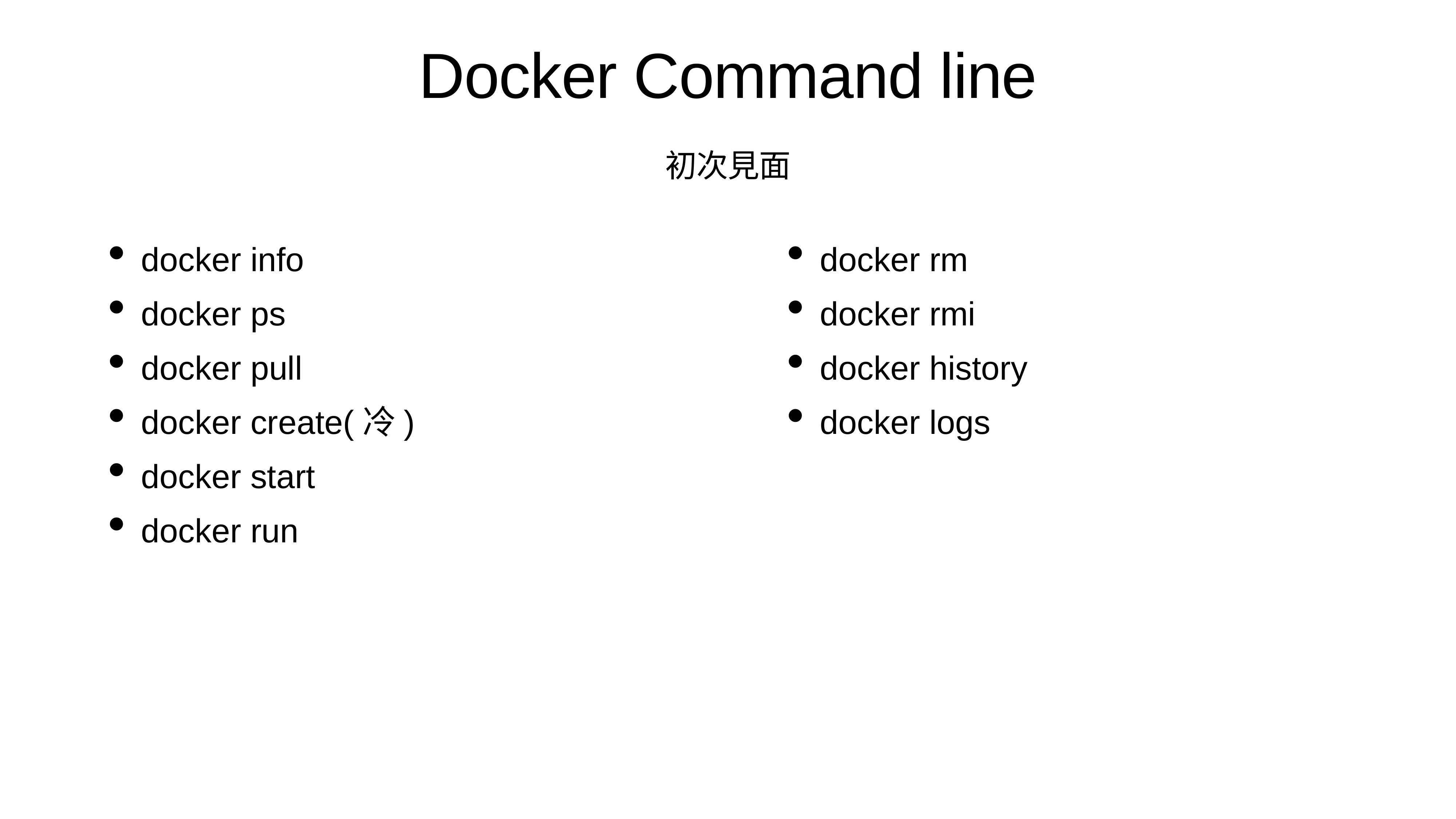

# Docker Command line
初次見面
docker info
docker ps
docker pull
docker create(冷)
docker start
docker run
docker rm
docker rmi
docker history
docker logs